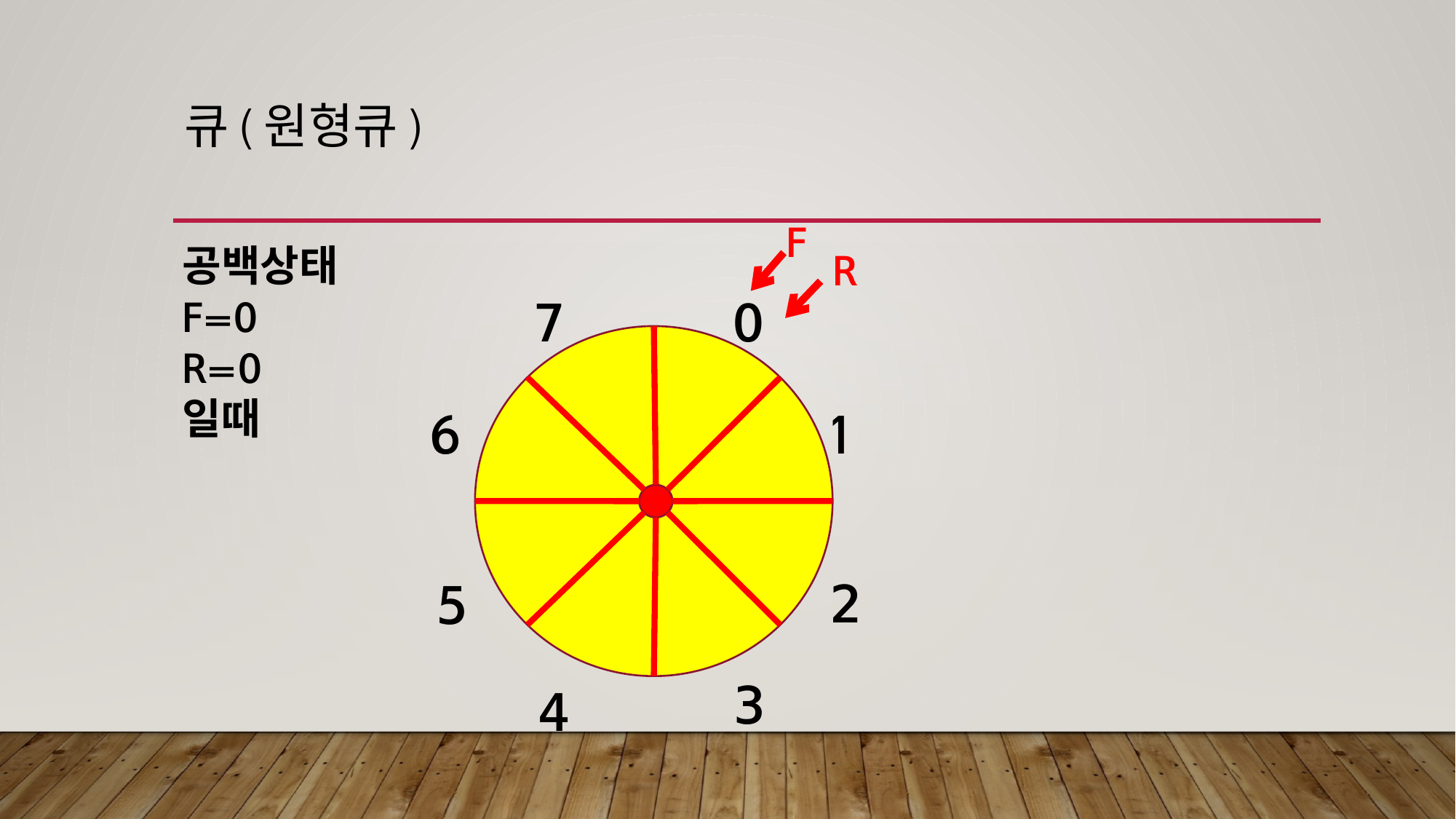

# 큐(원형큐)
F
공백상태
F=0
R=0
일때
R
7
0

1
6

2
5
3
4